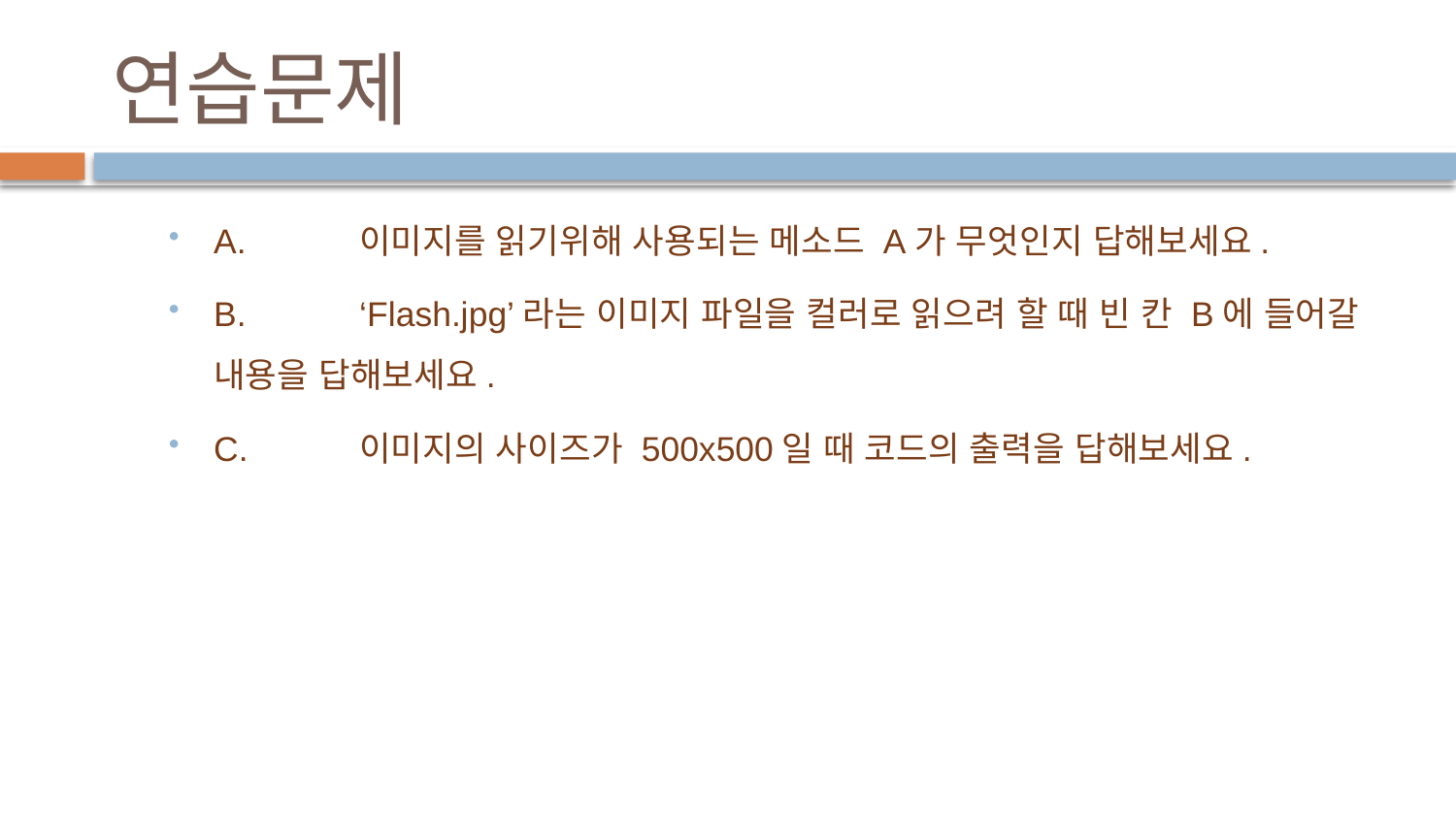

# 연습문제
A.	이미지를 읽기위해 사용되는 메소드 A가 무엇인지 답해보세요.
B.	‘Flash.jpg’라는 이미지 파일을 컬러로 읽으려 할 때 빈 칸 B에 들어갈 내용을 답해보세요.
C.	이미지의 사이즈가 500x500일 때 코드의 출력을 답해보세요.